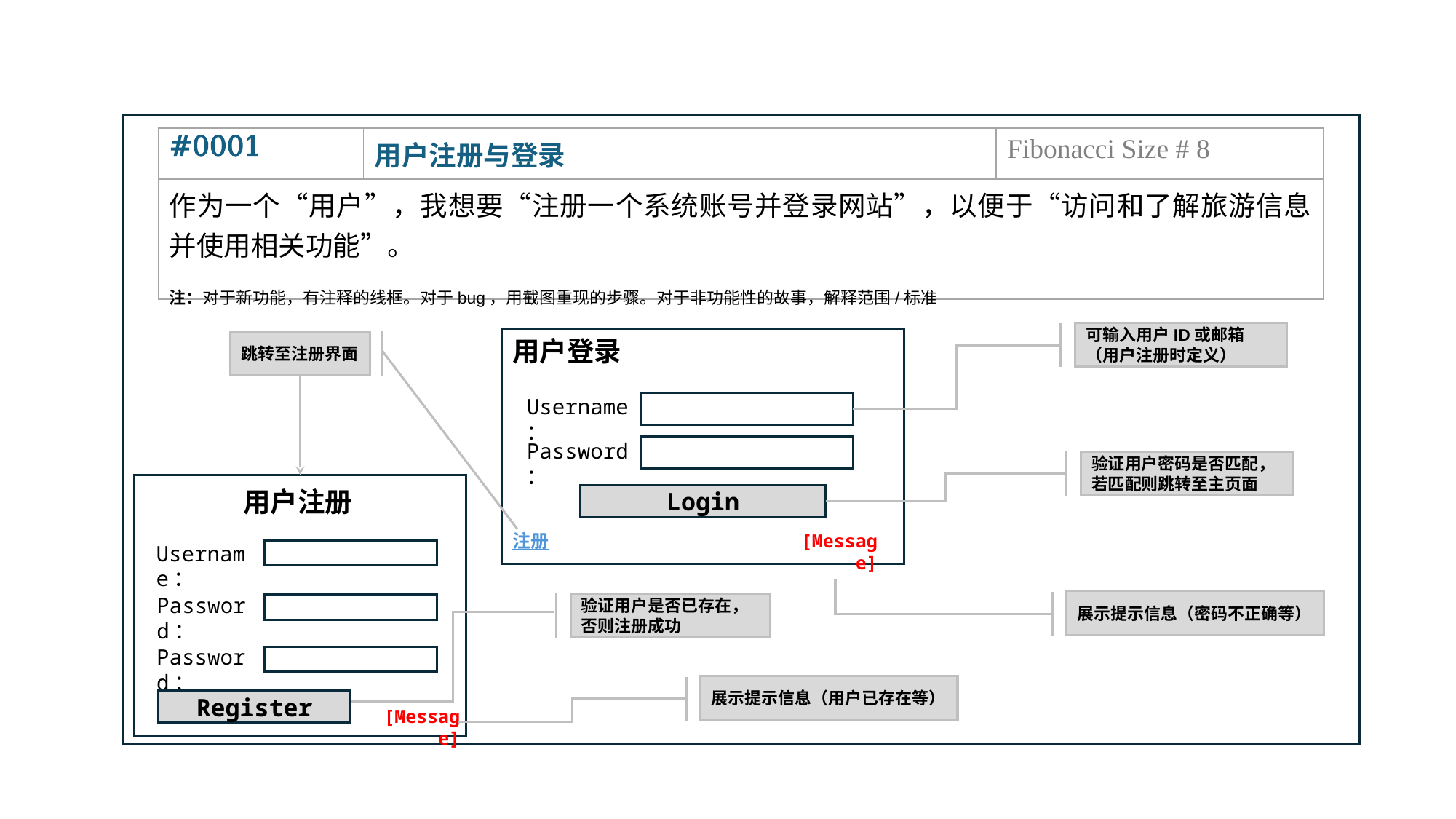

| #0001 | 用户注册与登录 | Fibonacci Size # 8 |
| --- | --- | --- |
| 作为一个“用户”，我想要“注册一个系统账号并登录网站”，以便于“访问和了解旅游信息并使用相关功能”。 |  |  |
注：对于新功能，有注释的线框。对于bug，用截图重现的步骤。对于非功能性的故事，解释范围/标准
可输入用户ID或邮箱
（用户注册时定义）

用户登录
跳转至注册界面
Username：

Password：

验证用户密码是否匹配，若匹配则跳转至主页面

用户注册
Login
注册
[Message]
Username：

Password：
展示提示信息（密码不正确等）
验证用户是否已存在，否则注册成功

Password：

展示提示信息（用户已存在等）
Register
[Message]